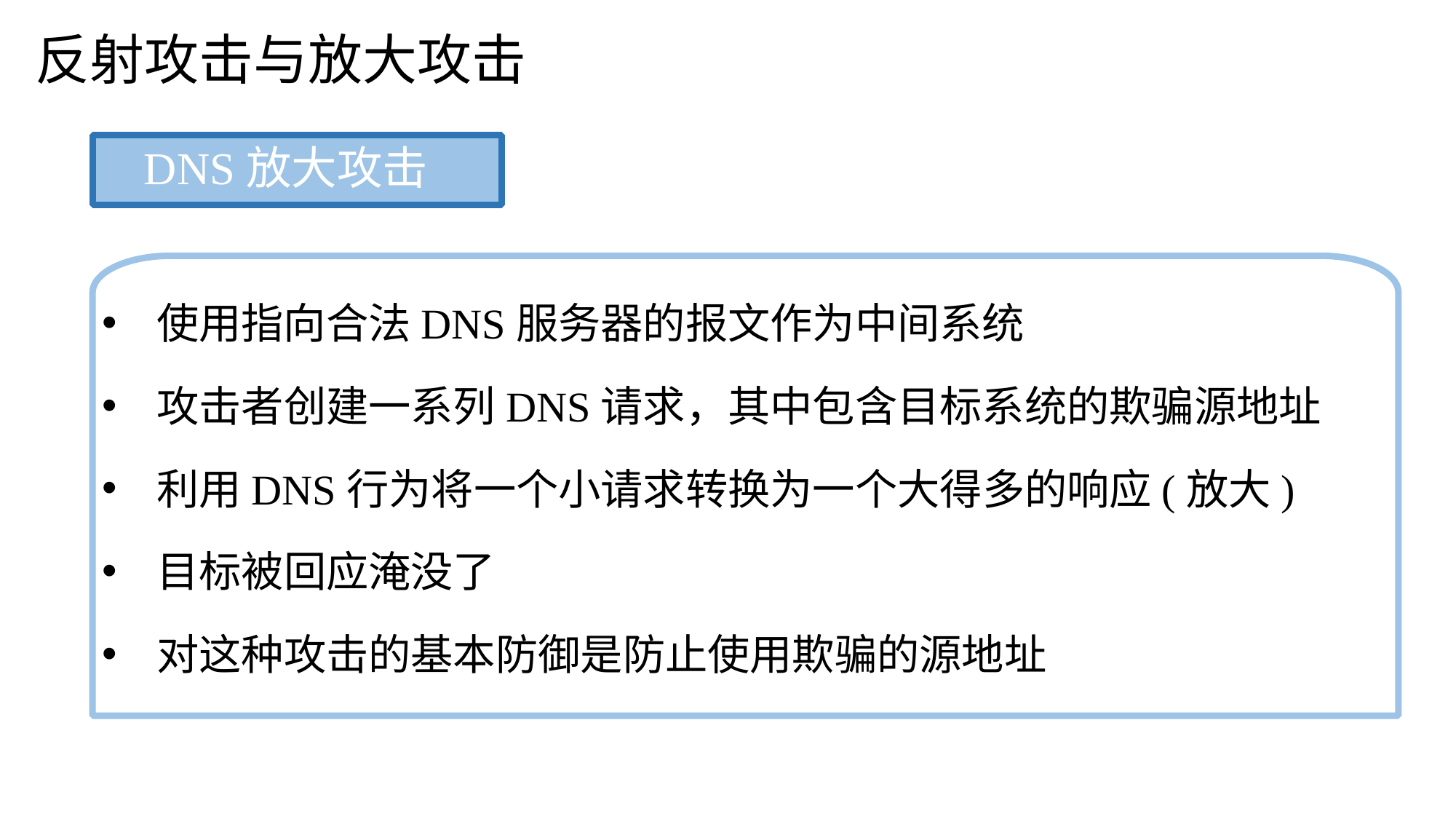

反射攻击与放大攻击
DNS放大攻击
使用指向合法DNS服务器的报文作为中间系统
攻击者创建一系列DNS请求，其中包含目标系统的欺骗源地址
利用DNS行为将一个小请求转换为一个大得多的响应(放大)
目标被回应淹没了
对这种攻击的基本防御是防止使用欺骗的源地址